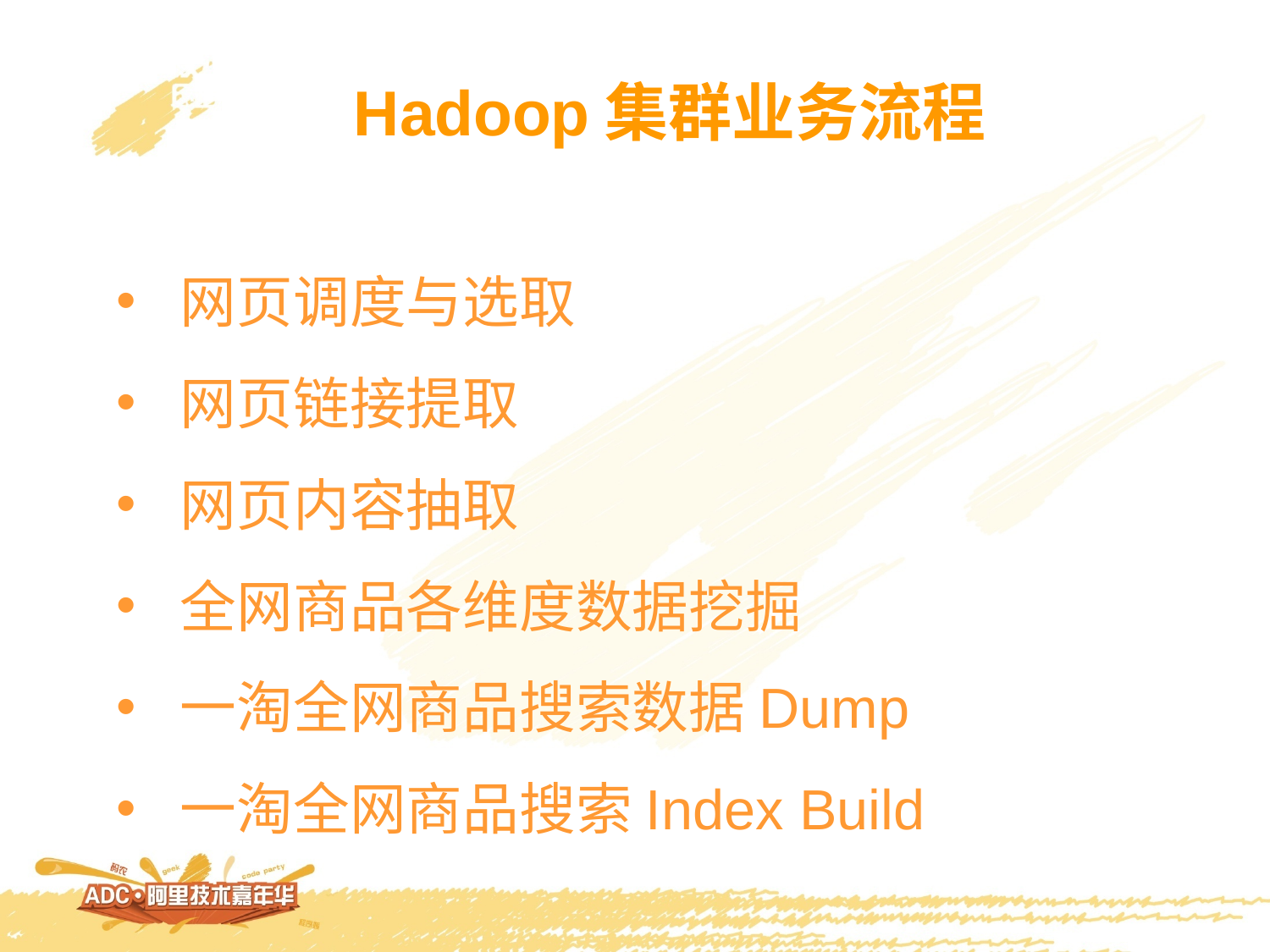

Hadoop集群业务流程
网页调度与选取
网页链接提取
网页内容抽取
全网商品各维度数据挖掘
一淘全网商品搜索数据Dump
一淘全网商品搜索Index Build